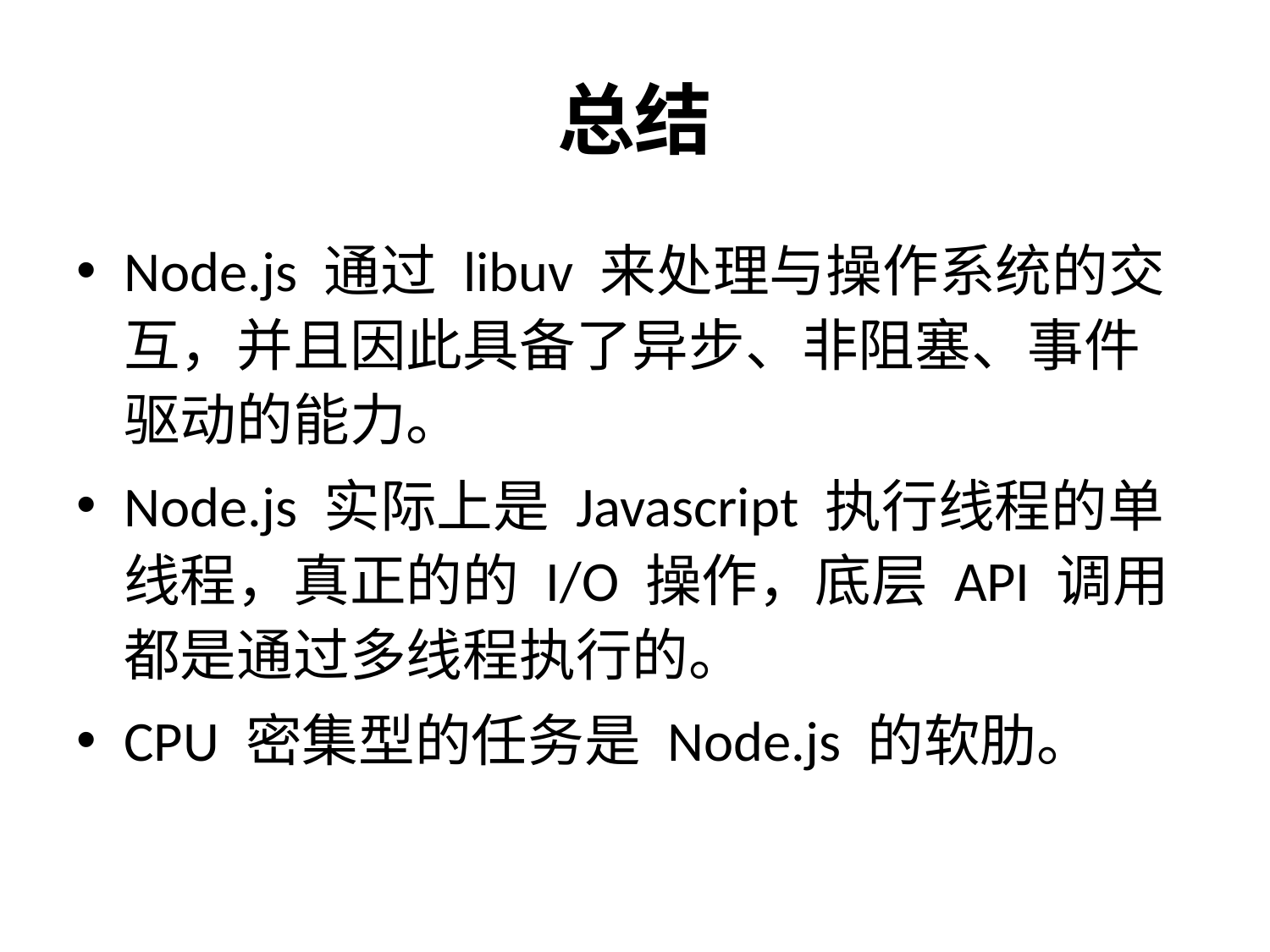

# 总结
Node.js 通过 libuv 来处理与操作系统的交互，并且因此具备了异步、非阻塞、事件驱动的能力。
Node.js 实际上是 Javascript 执行线程的单线程，真正的的 I/O 操作，底层 API 调用都是通过多线程执行的。
CPU 密集型的任务是 Node.js 的软肋。